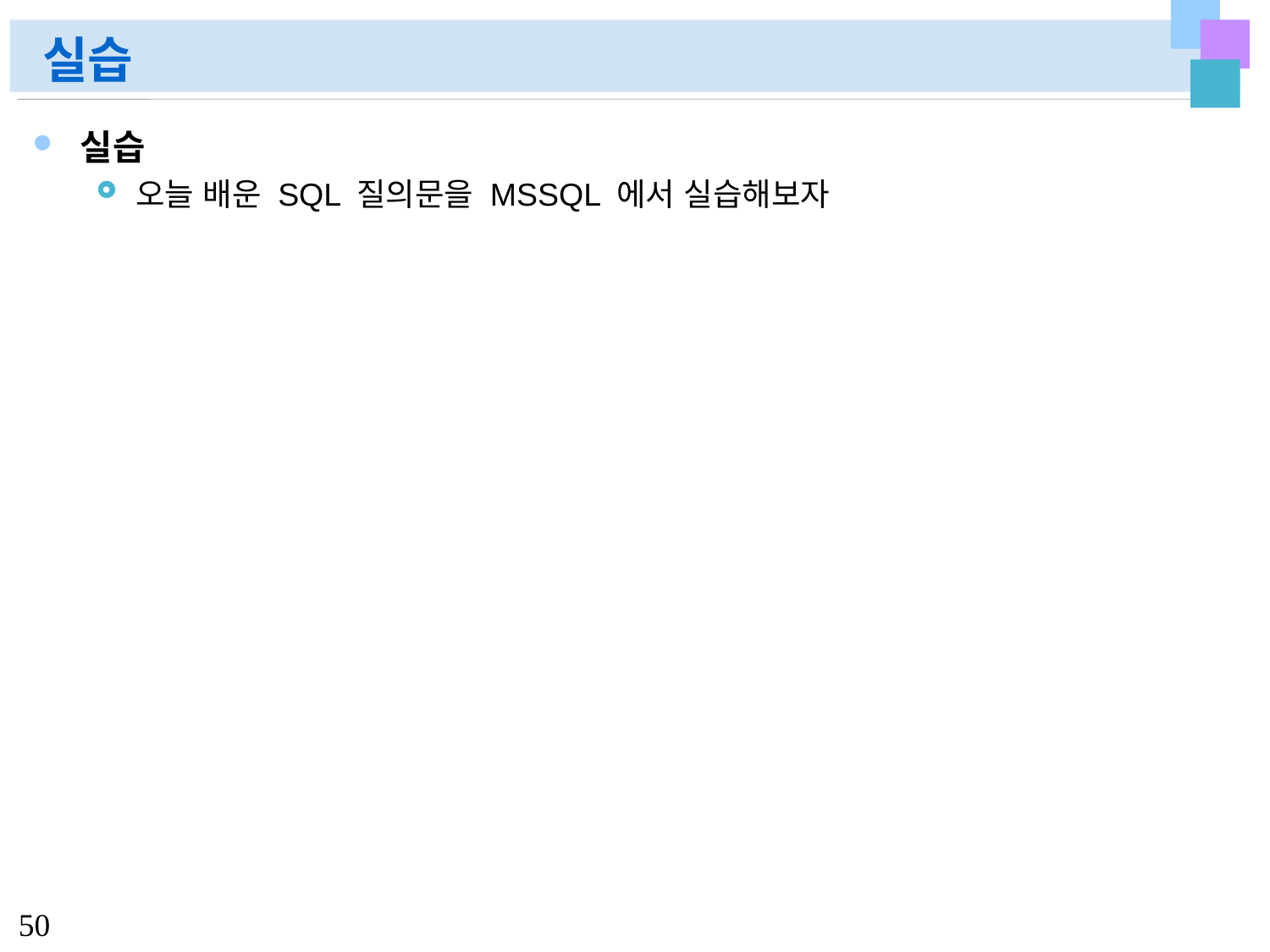

# 실습
실습
오늘 배운 SQL 질의문을 MSSQL 에서 실습해보자